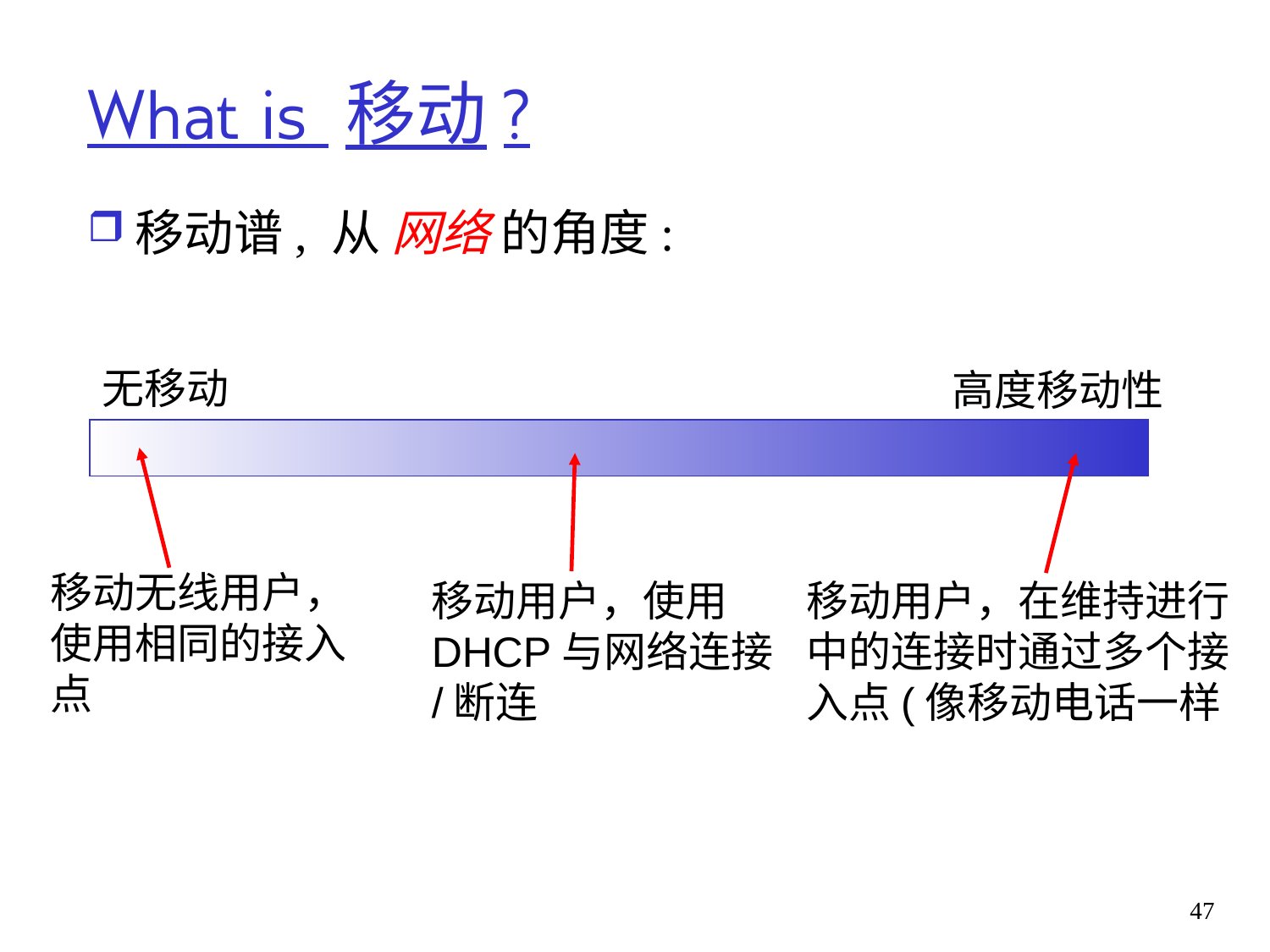

# What is 移动?
移动谱, 从 网络 的角度:
无移动
高度移动性

移动无线用户，使用相同的接入点
移动用户，在维持进行中的连接时通过多个接入点(像移动电话一样
移动用户，使用DHCP与网络连接/断连
47